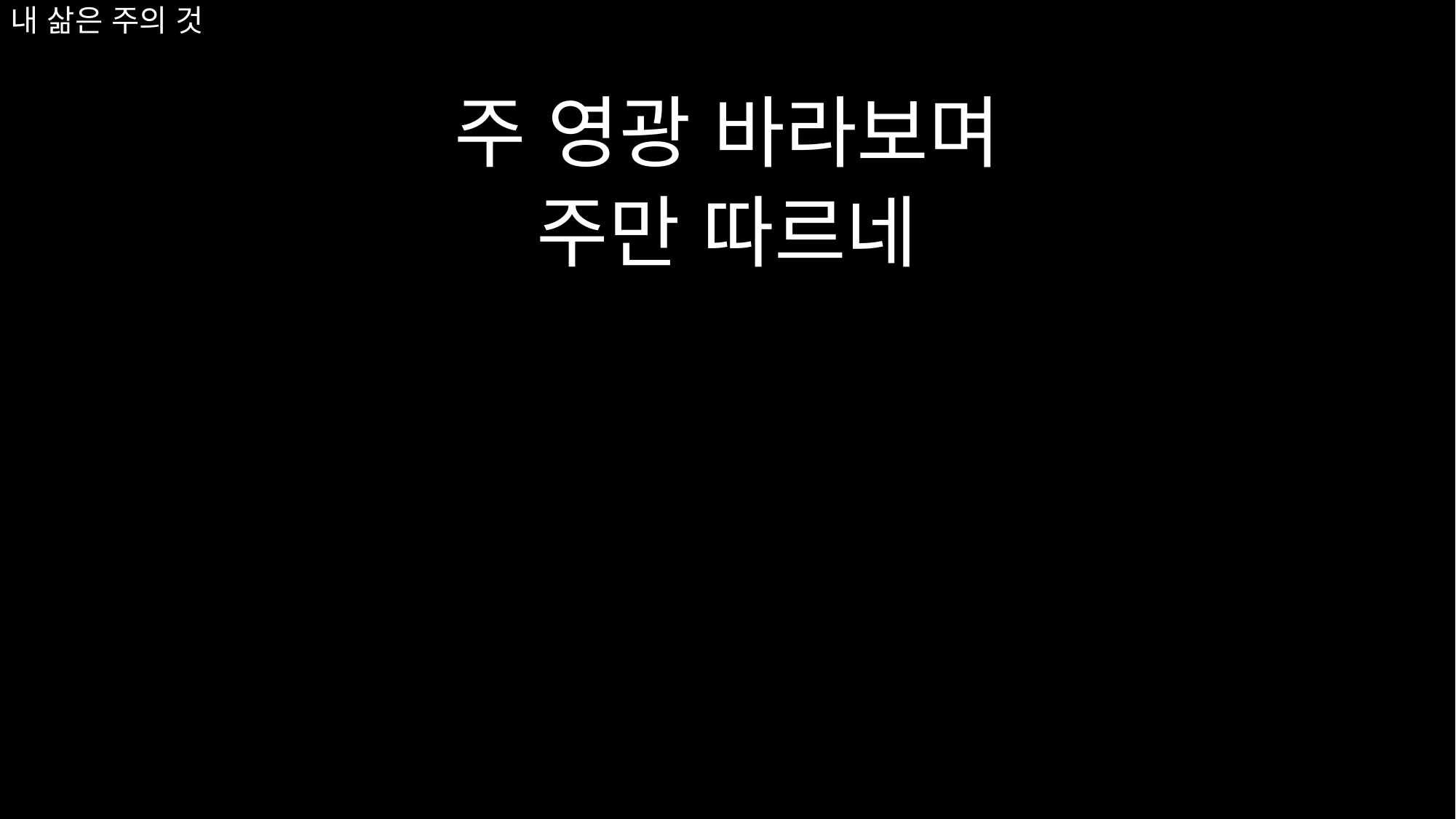

# 내 삶은 주의 것
주 영광 바라보며
주만 따르네